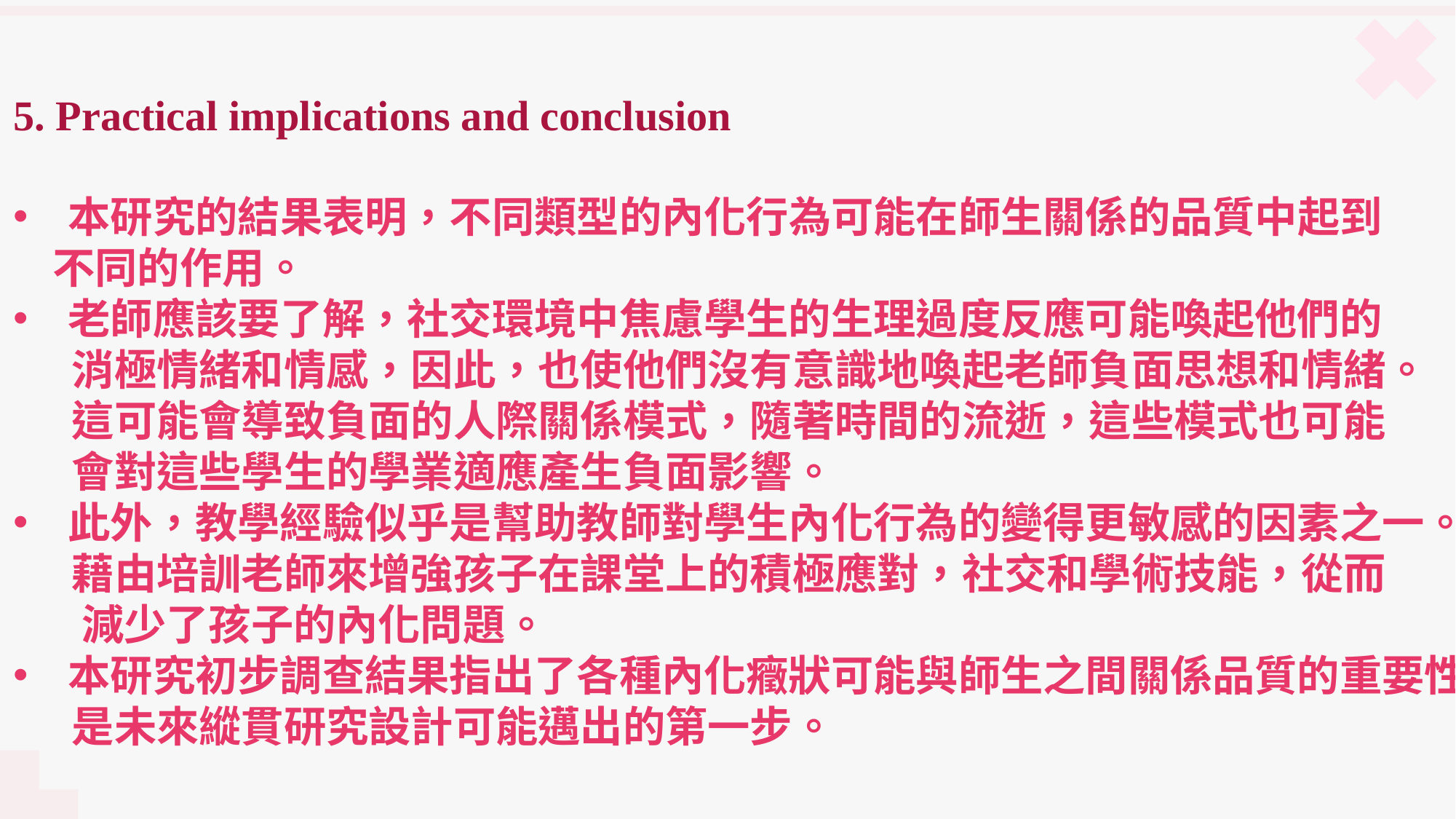

5. Practical implications and conclusion

本研究的結果表明，不同類型的內化行為可能在師生關係的品質中起到
   不同的作用。
老師應該要了解，社交環境中焦慮學生的生理過度反應可能喚起他們的
     消極情緒和情感，因此，也使他們沒有意識地喚起老師負面思想和情緒。
     這可能會導致負面的人際關係模式，隨著時間的流逝，這些模式也可能
     會對這些學生的學業適應產生負面影響。
此外，教學經驗似乎是幫助教師對學生內化行為的變得更敏感的因素之一。
     藉由培訓老師來增強孩子在課堂上的積極應對，社交和學術技能，從而
      減少了孩子的內化問題。
本研究初步調查結果指出了各種內化癥狀可能與師生之間關係品質的重要性。
     是未來縱貫研究設計可能邁出的第一步。